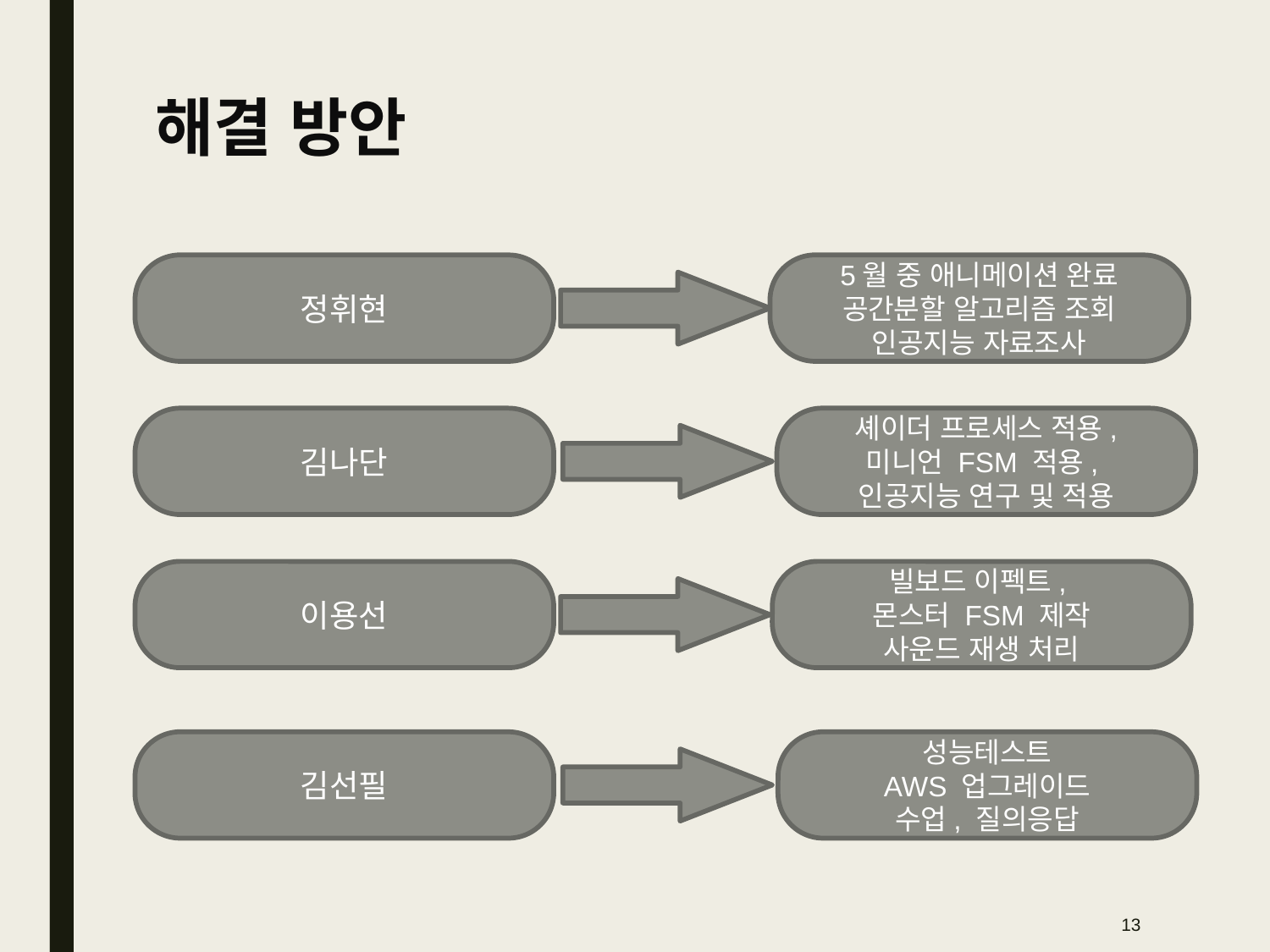

# 해결 방안
정휘현
5월 중 애니메이션 완료
공간분할 알고리즘 조회
인공지능 자료조사

김나단
셰이더 프로세스 적용,
미니언 FSM 적용,
인공지능 연구 및 적용

이용선
빌보드 이펙트,
몬스터 FSM 제작
사운드 재생 처리

김선필
성능테스트
AWS 업그레이드
수업, 질의응답

13